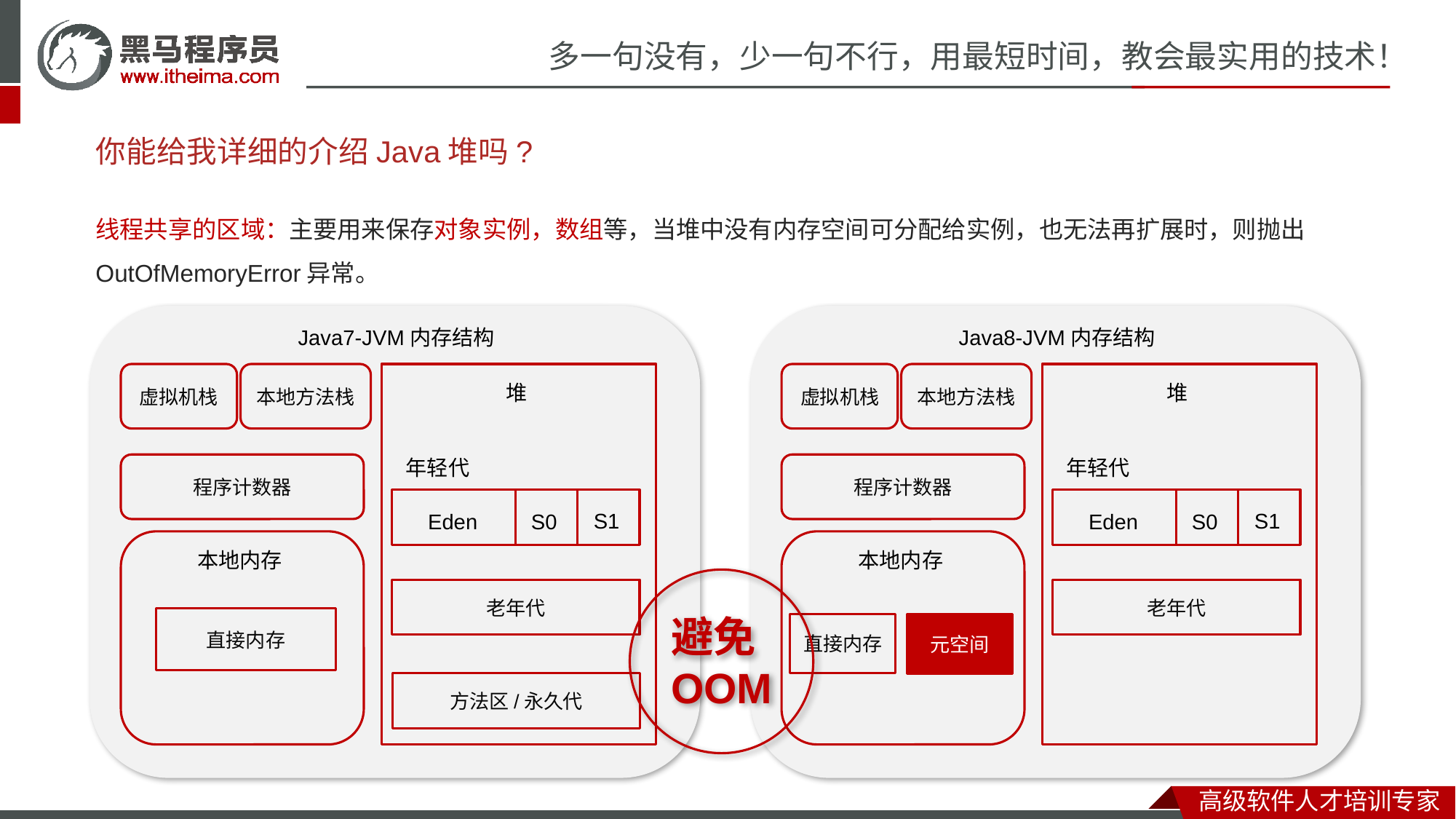

# 你能给我详细的介绍Java堆吗?
线程共享的区域：主要用来保存对象实例，数组等，当堆中没有内存空间可分配给实例，也无法再扩展时，则抛出OutOfMemoryError异常。

Java7-JVM内存结构
Java8-JVM内存结构
堆
堆
虚拟机栈
本地方法栈

虚拟机栈
本地方法栈

年轻代
年轻代
程序计数器
程序计数器
S1
S1

S0
S0
Eden
Eden
本地内存
本地内存

避免
OOM
老年代
老年代
直接内存
直接内存
元空间
方法区/永久代